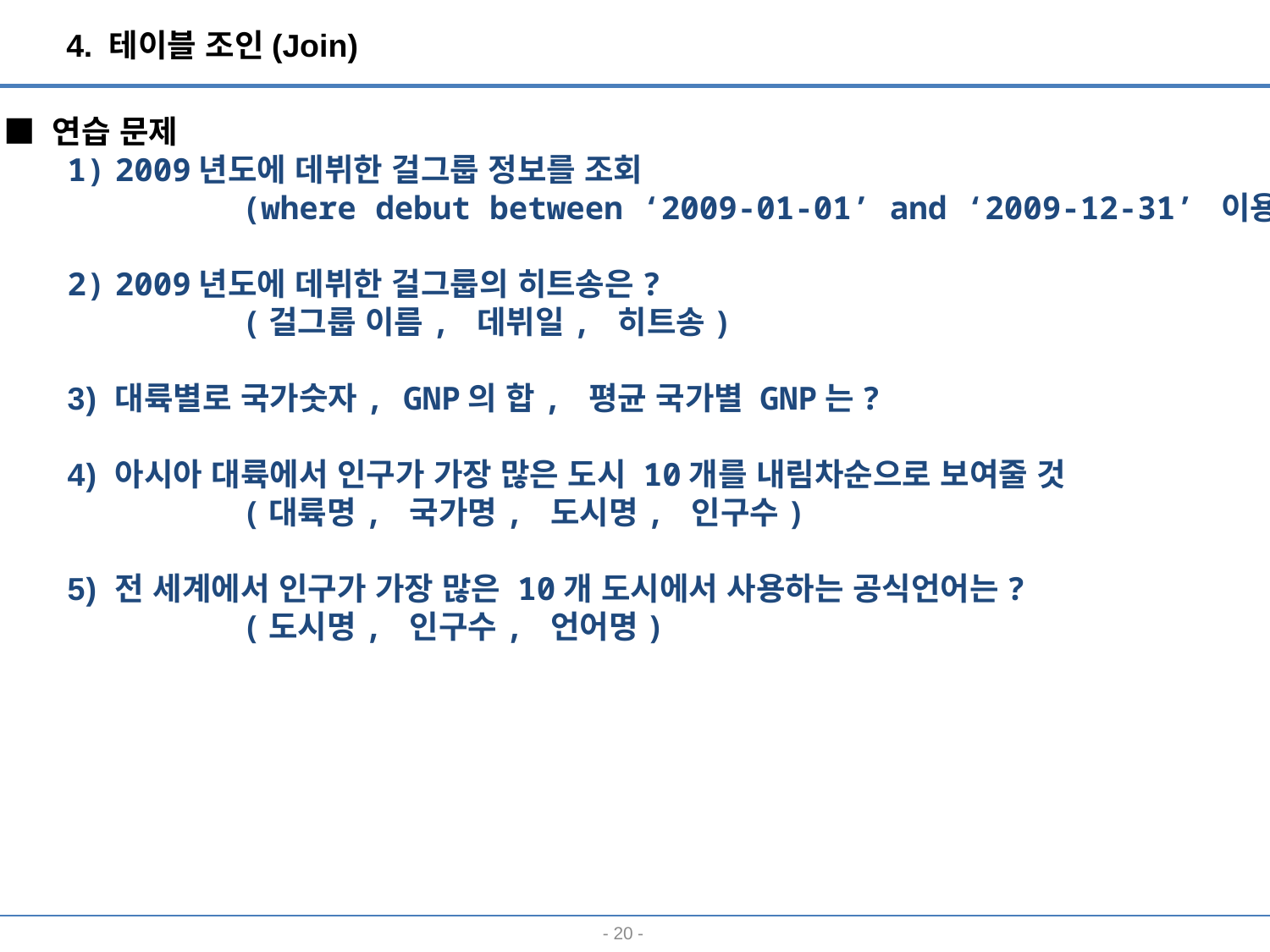

4. 테이블 조인(Join)
■ 연습 문제
2009년도에 데뷔한 걸그룹 정보를 조회
	(where debut between ‘2009-01-01’ and ‘2009-12-31’ 이용)
2009년도에 데뷔한 걸그룹의 히트송은?
	(걸그룹 이름, 데뷔일, 히트송)
대륙별로 국가숫자, GNP의 합, 평균 국가별 GNP는?
아시아 대륙에서 인구가 가장 많은 도시 10개를 내림차순으로 보여줄 것
	(대륙명, 국가명, 도시명, 인구수)

전 세계에서 인구가 가장 많은 10개 도시에서 사용하는 공식언어는?
	(도시명, 인구수, 언어명)
- 20 -